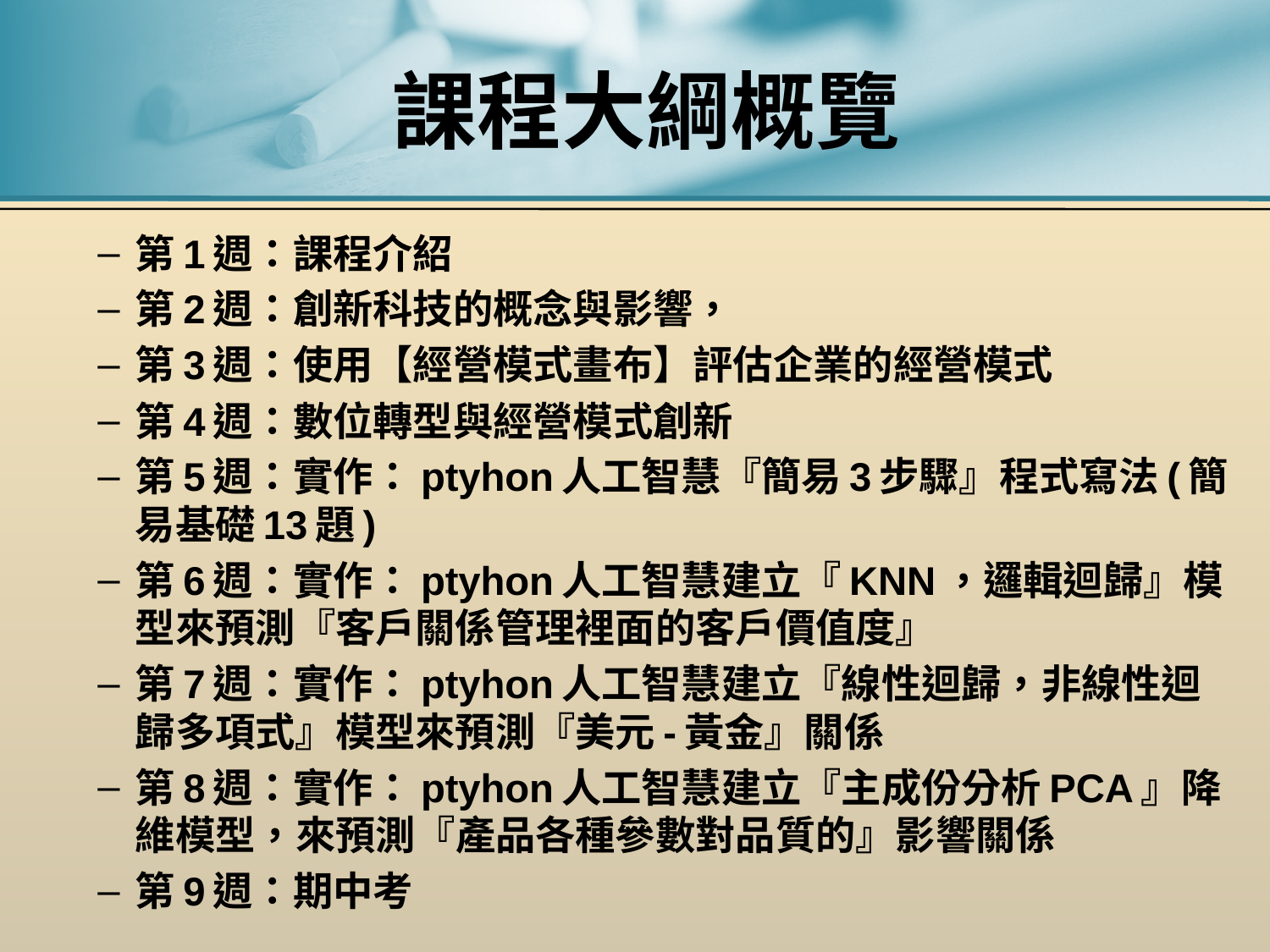

# 課程大綱概覽
第1週：課程介紹
第2週：創新科技的概念與影響，
第3週：使用【經營模式畫布】評估企業的經營模式
第4週：數位轉型與經營模式創新
第5週：實作：ptyhon人工智慧『簡易3步驟』程式寫法(簡易基礎13題)
第6週：實作：ptyhon人工智慧建立『KNN，邏輯迴歸』模型來預測『客戶關係管理裡面的客戶價值度』
第7週：實作：ptyhon人工智慧建立『線性迴歸，非線性迴歸多項式』模型來預測『美元-黃金』關係
第8週：實作：ptyhon人工智慧建立『主成份分析PCA』降維模型，來預測『產品各種參數對品質的』影響關係
第9週：期中考